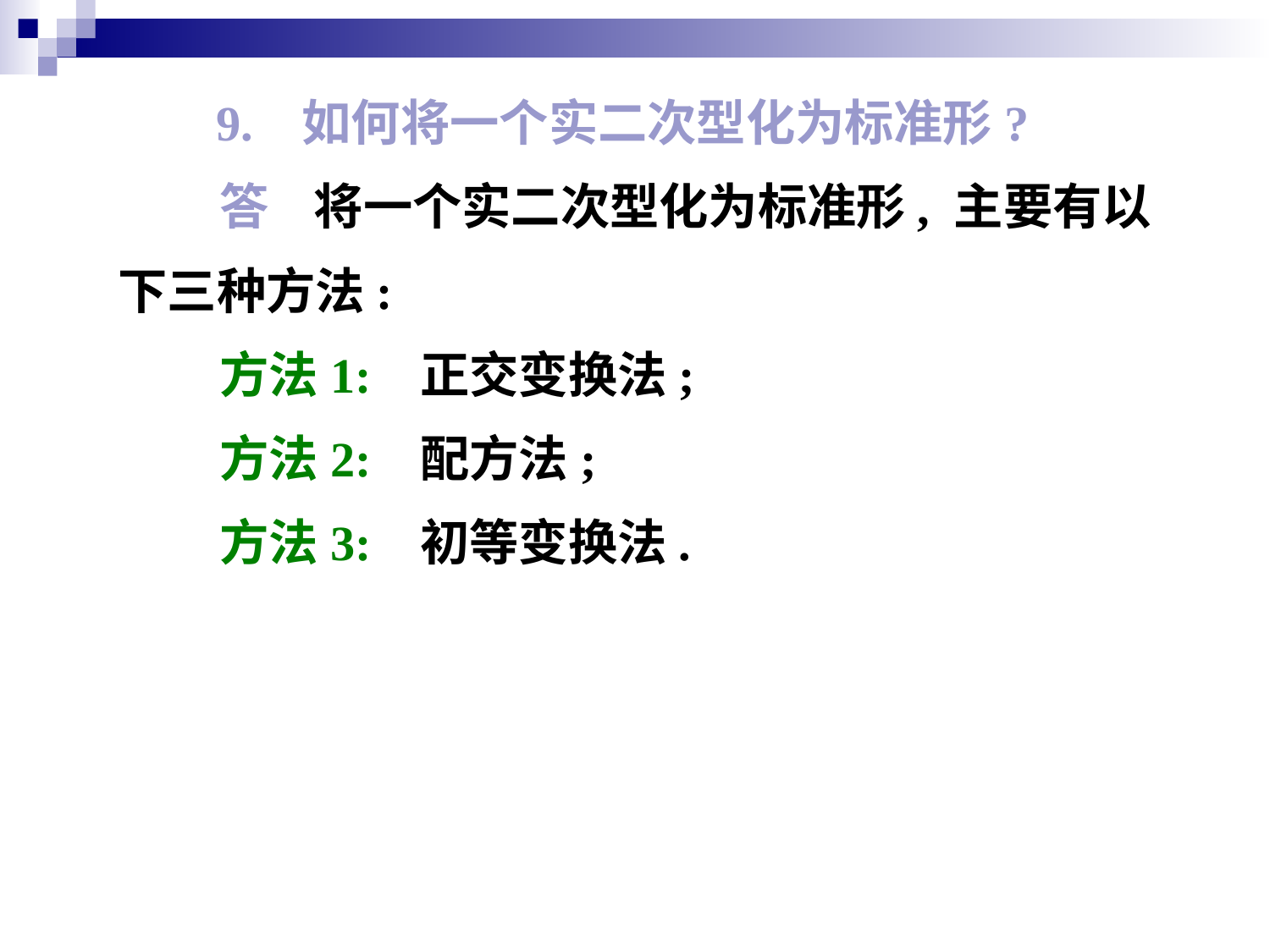

9.   如何将一个实二次型化为标准形?
        答    将一个实二次型化为标准形, 主要有以
下三种方法:
        方法1:   正交变换法;
        方法2:   配方法;
        方法3:   初等变换法.